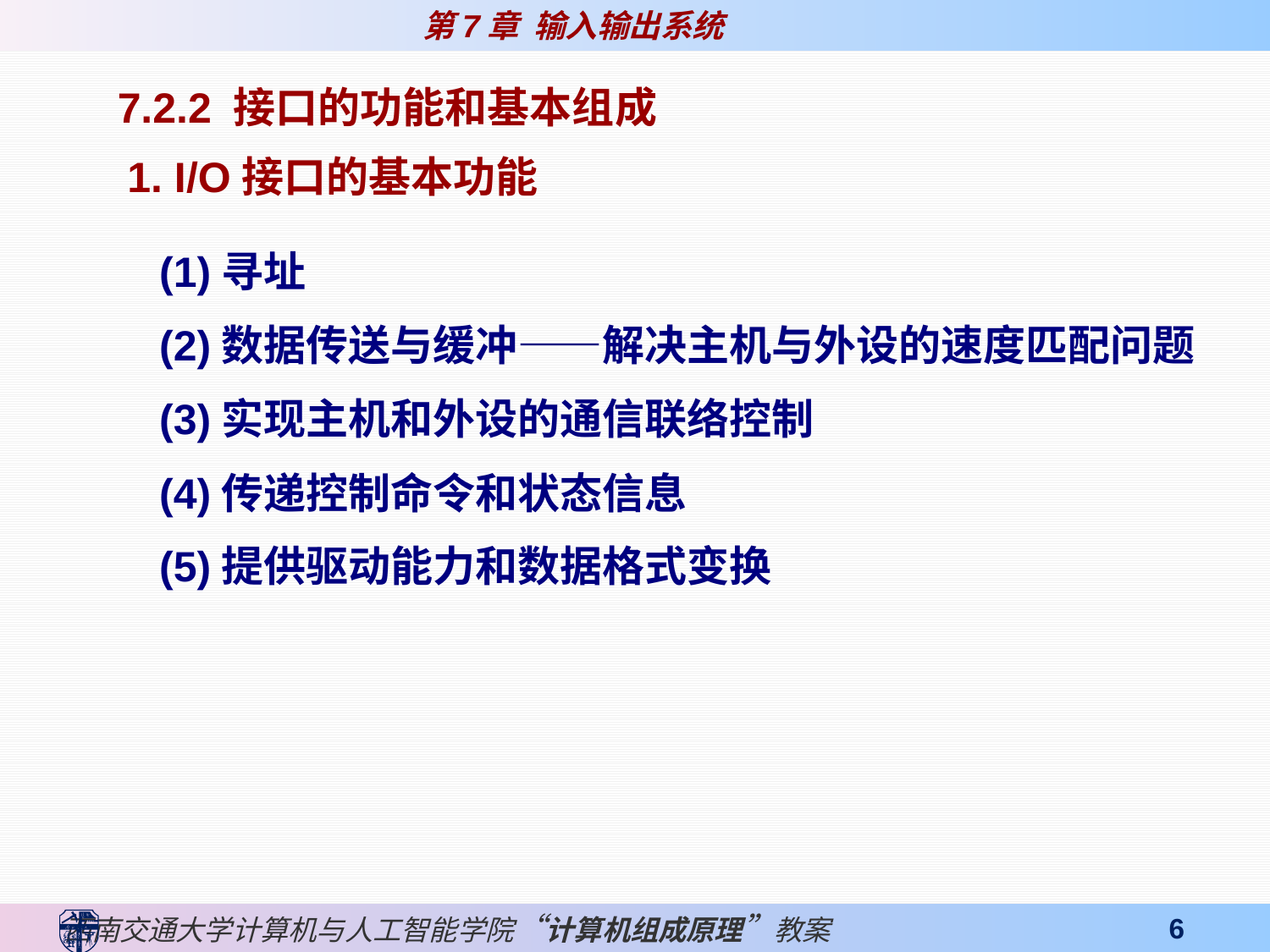

7.2.2 接口的功能和基本组成
1. I/O接口的基本功能

 (1)寻址
 (2)数据传送与缓冲——解决主机与外设的速度匹配问题
 (3)实现主机和外设的通信联络控制
 (4)传递控制命令和状态信息
 (5)提供驱动能力和数据格式变换